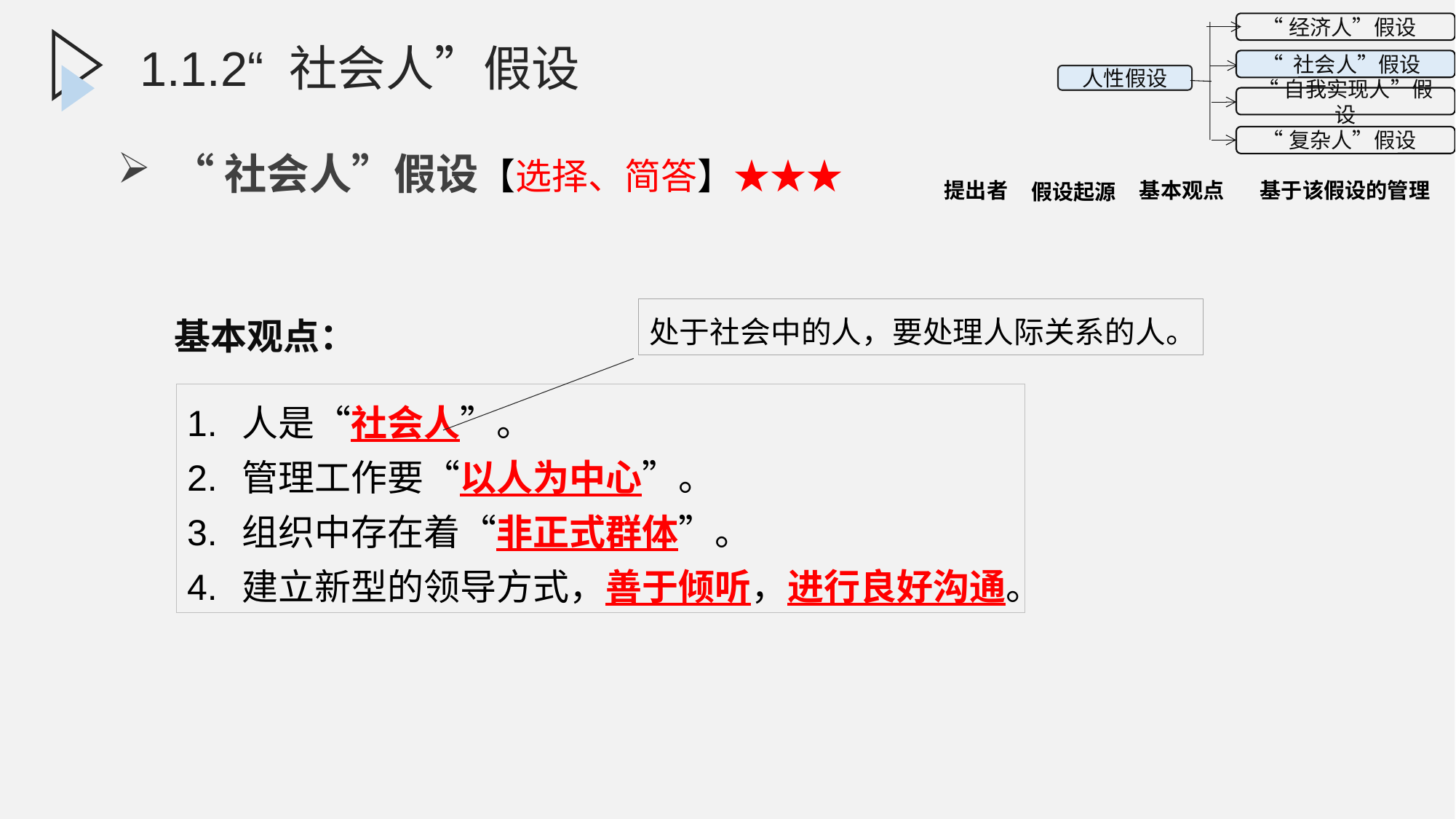

1.1.2.1“社会人”假设的基本含义
   “经济人”假设
   “ 社会人”假设
人性假设

“自我实现人”假设
   “复杂人”假设
提出者
假设起源
基本观点
基于该假设的管理
1.1.2“ 社会人”假设
“社会人”假设【选择、简答】★★★

处于社会中的人，要处理人际关系的人。
基本观点：
人是“社会人”。
管理工作要“以人为中心”。
组织中存在着“非正式群体”。
建立新型的领导方式，善于倾听，进行良好沟通。